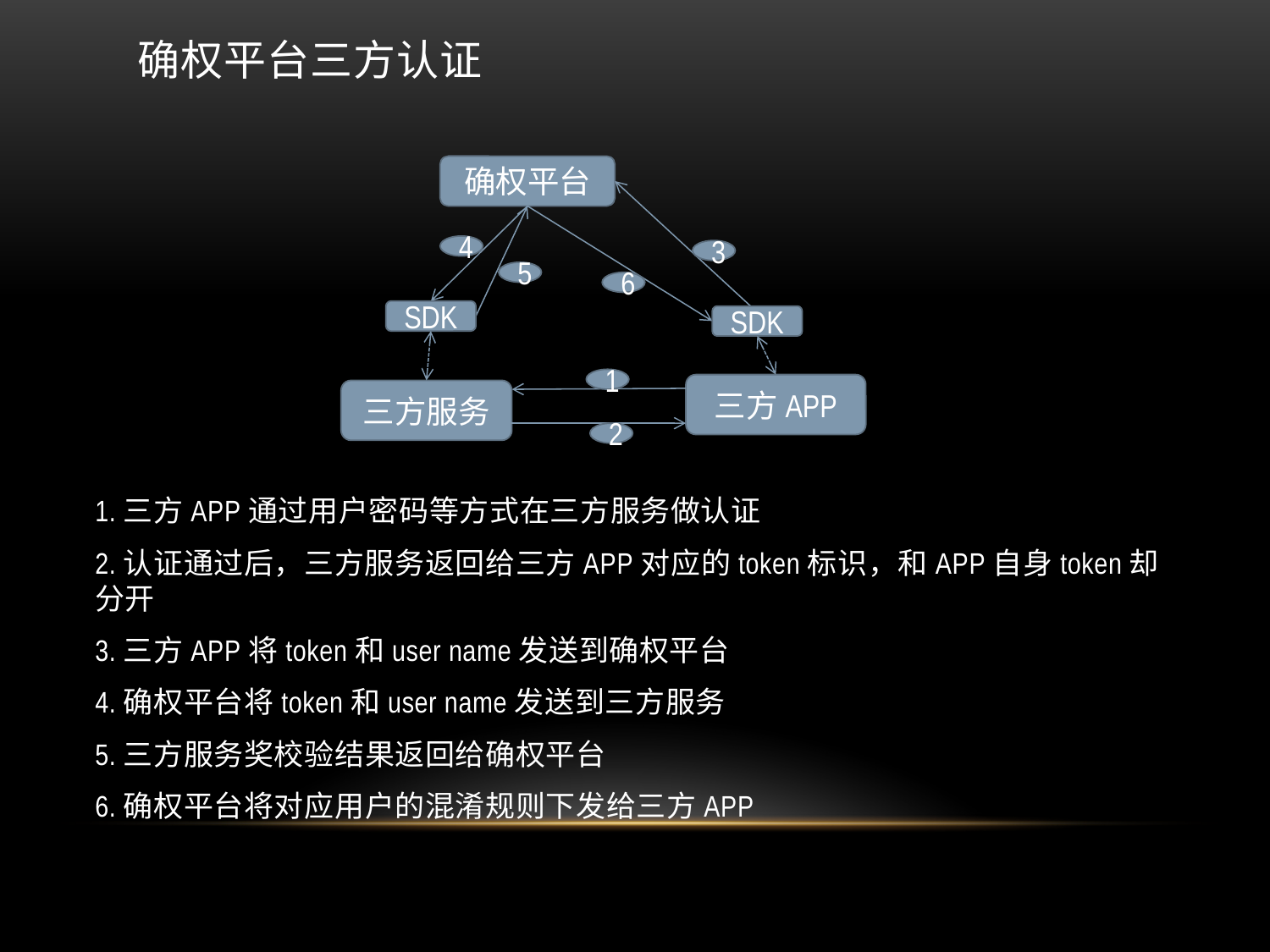

# 确权平台三方认证
确权平台
4
3
5
6
SDK
SDK
1
三方APP
三方服务
2
1.三方APP通过用户密码等方式在三方服务做认证
2.认证通过后，三方服务返回给三方APP对应的token标识，和APP自身token却分开
3.三方APP将token和user name发送到确权平台
4.确权平台将token和user name发送到三方服务
5.三方服务奖校验结果返回给确权平台
6.确权平台将对应用户的混淆规则下发给三方APP